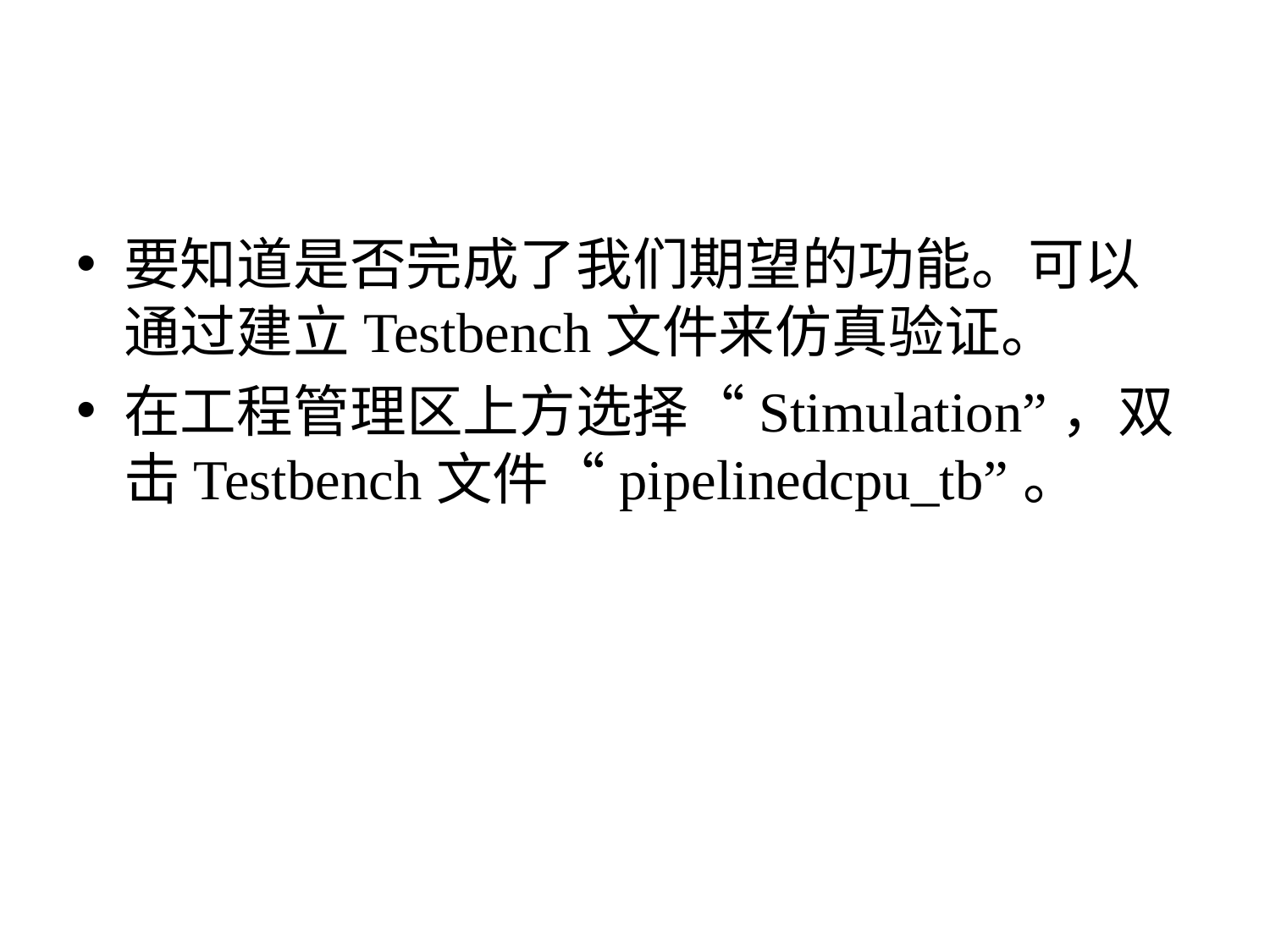

要知道是否完成了我们期望的功能。可以通过建立Testbench文件来仿真验证。
在工程管理区上方选择“Stimulation”，双击Testbench文件“pipelinedcpu_tb”。